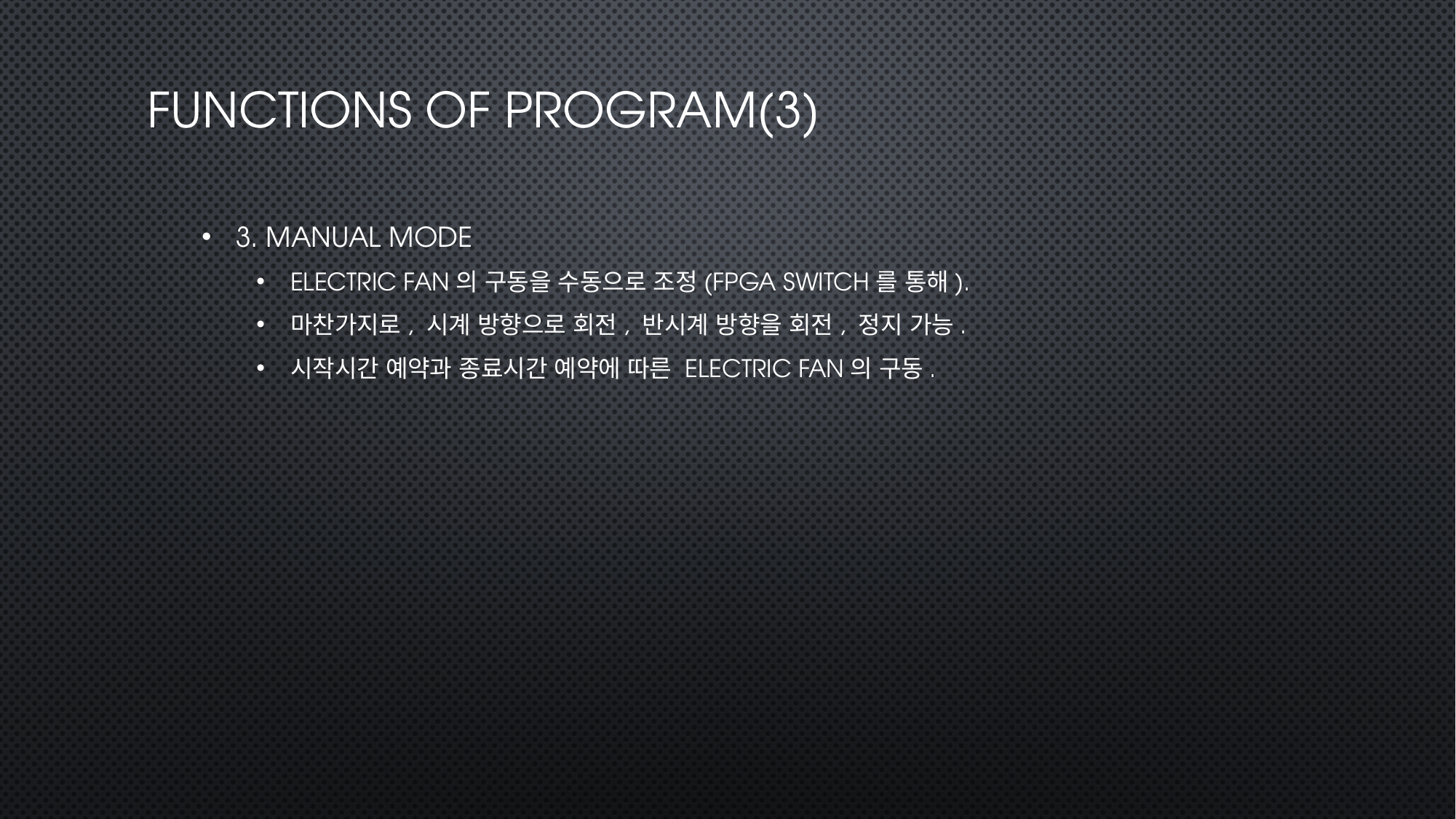

# Functions of program(3)
3. Manual Mode
Electric Fan의 구동을 수동으로 조정(fpga switch를 통해).
마찬가지로, 시계 방향으로 회전, 반시계 방향을 회전, 정지 가능.
시작시간 예약과 종료시간 예약에 따른 Electric Fan의 구동.